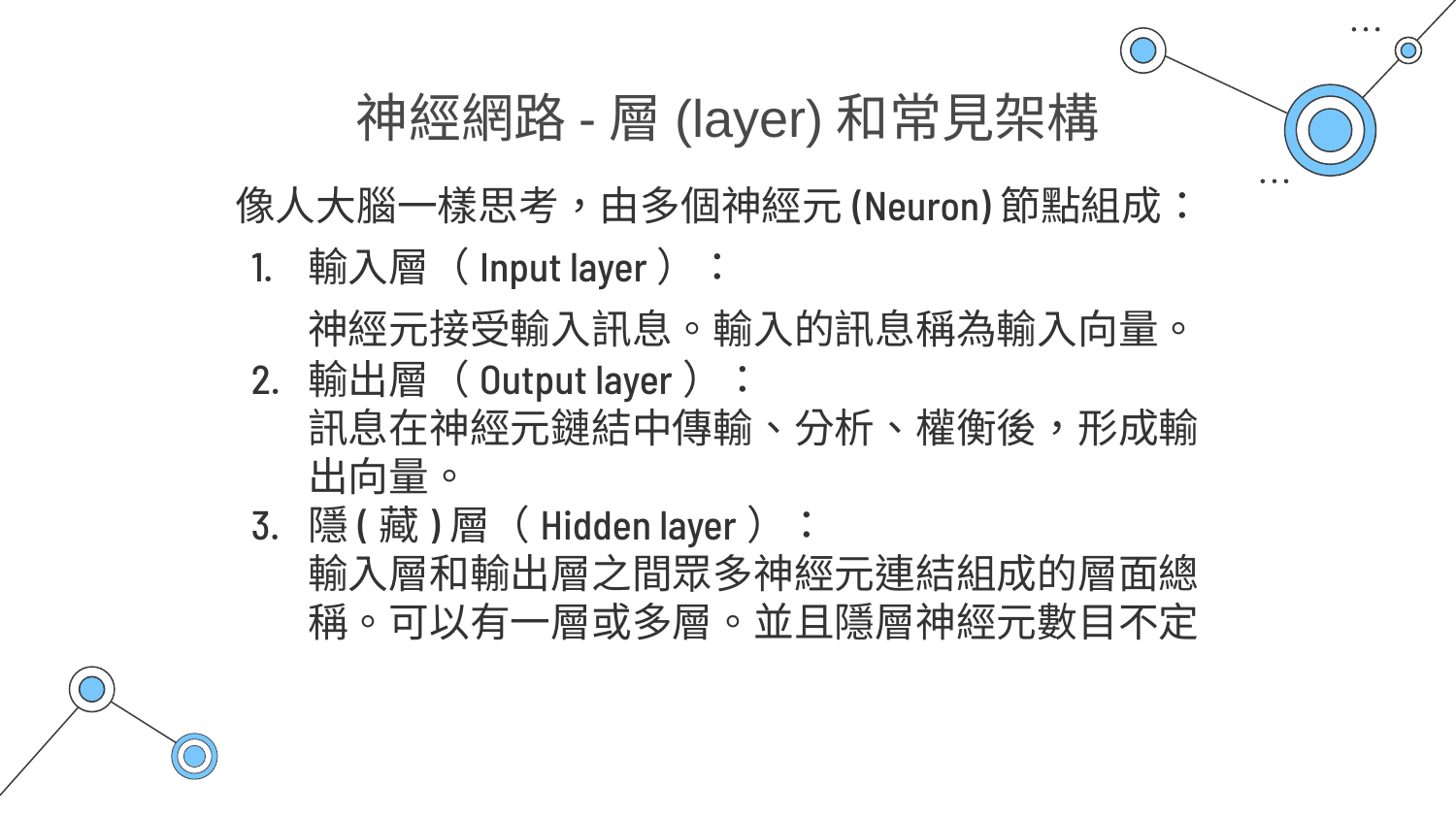

# 神經網路-層(layer)和常見架構
像人大腦一樣思考，由多個神經元(Neuron)節點組成：
輸入層（Input layer）：
神經元接受輸入訊息。輸入的訊息稱為輸入向量。
輸出層（Output layer）：
訊息在神經元鏈結中傳輸、分析、權衡後，形成輸出向量。
隱(藏)層（Hidden layer）：
輸入層和輸出層之間眾多神經元連結組成的層面總稱。可以有一層或多層。並且隱層神經元數目不定